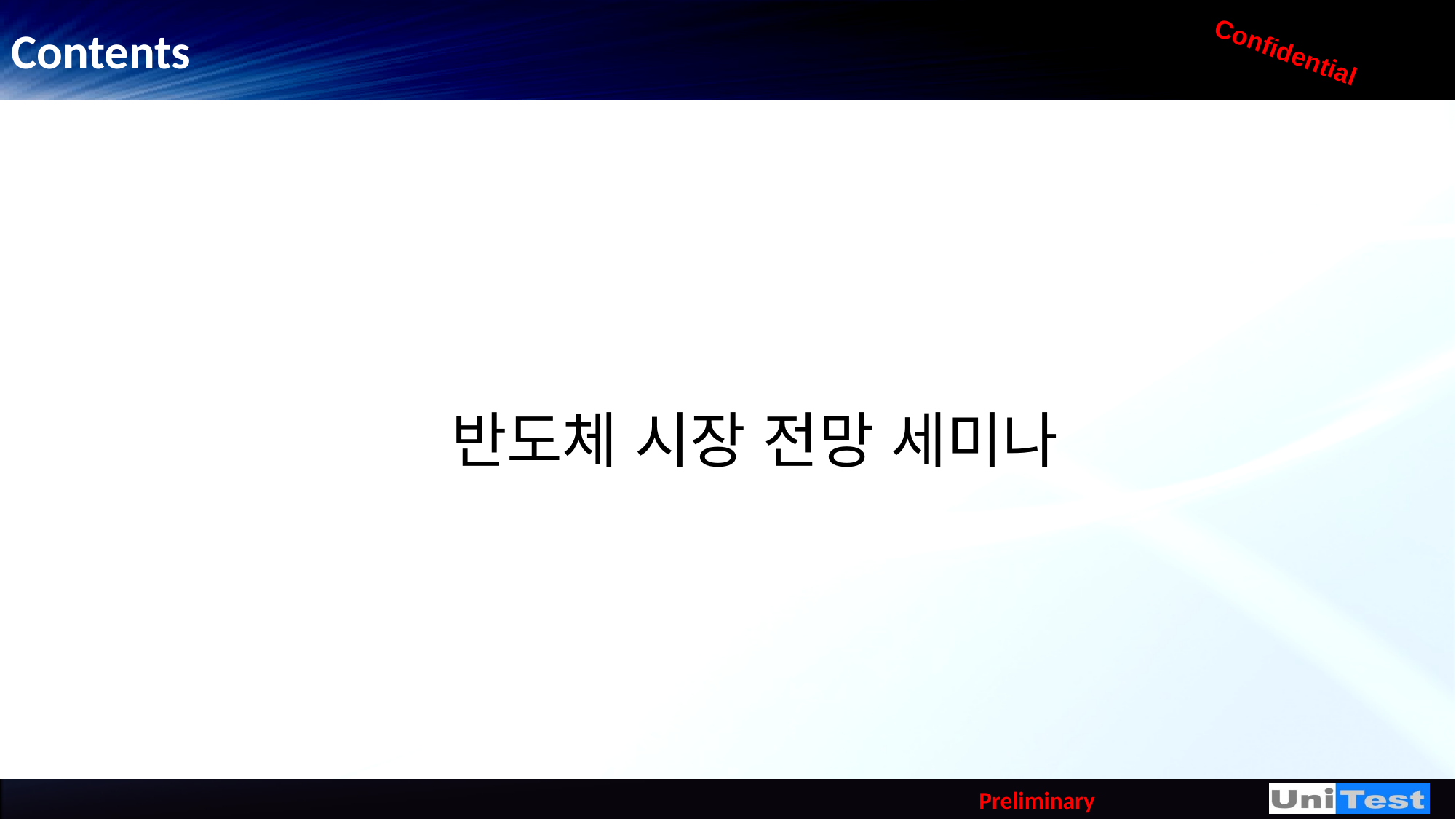

# Contents
반도체 시장 전망 세미나
Preliminary